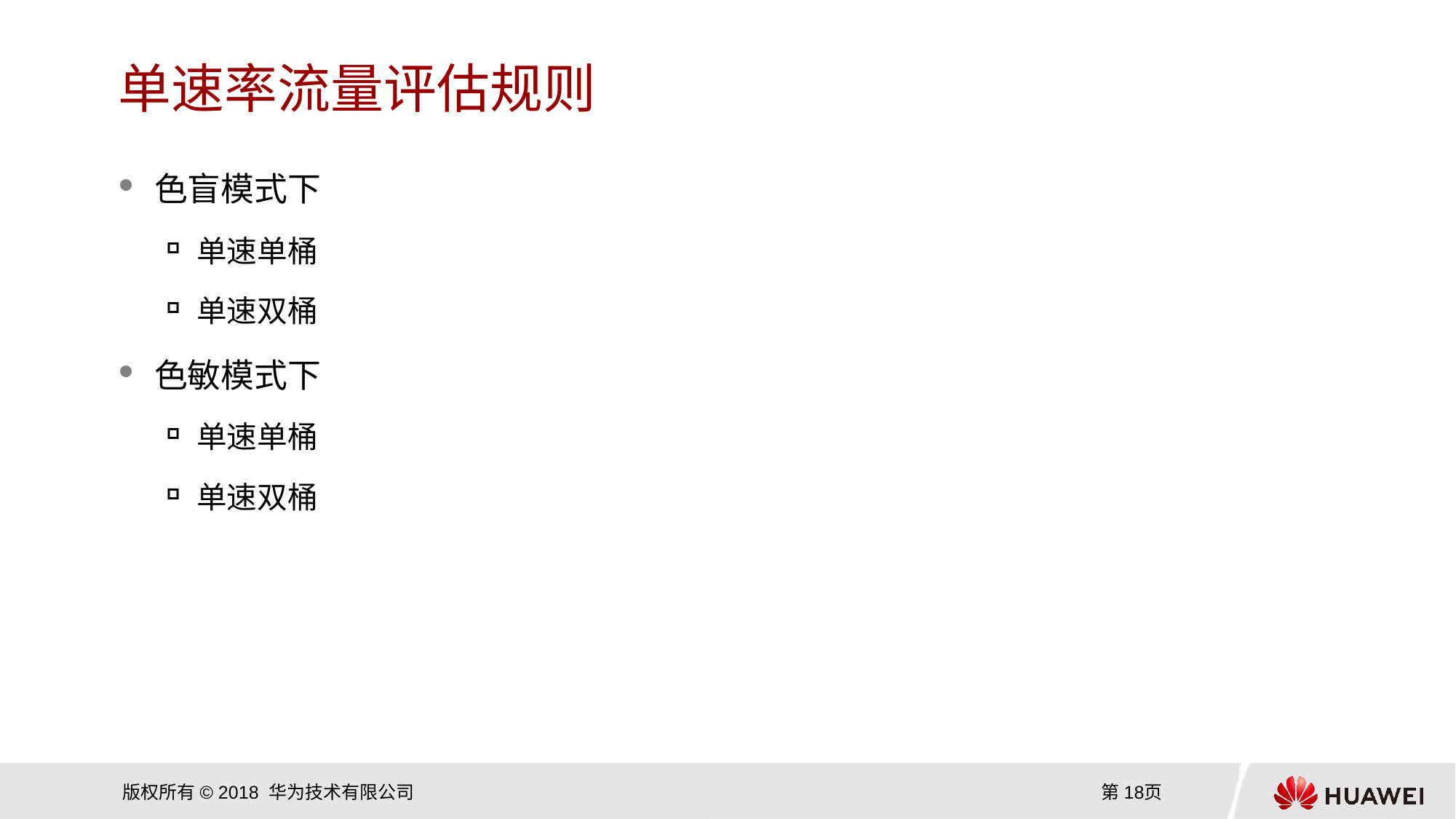

# 单速率流量评估规则
色盲模式下
单速单桶
单速双桶
色敏模式下
单速单桶
单速双桶